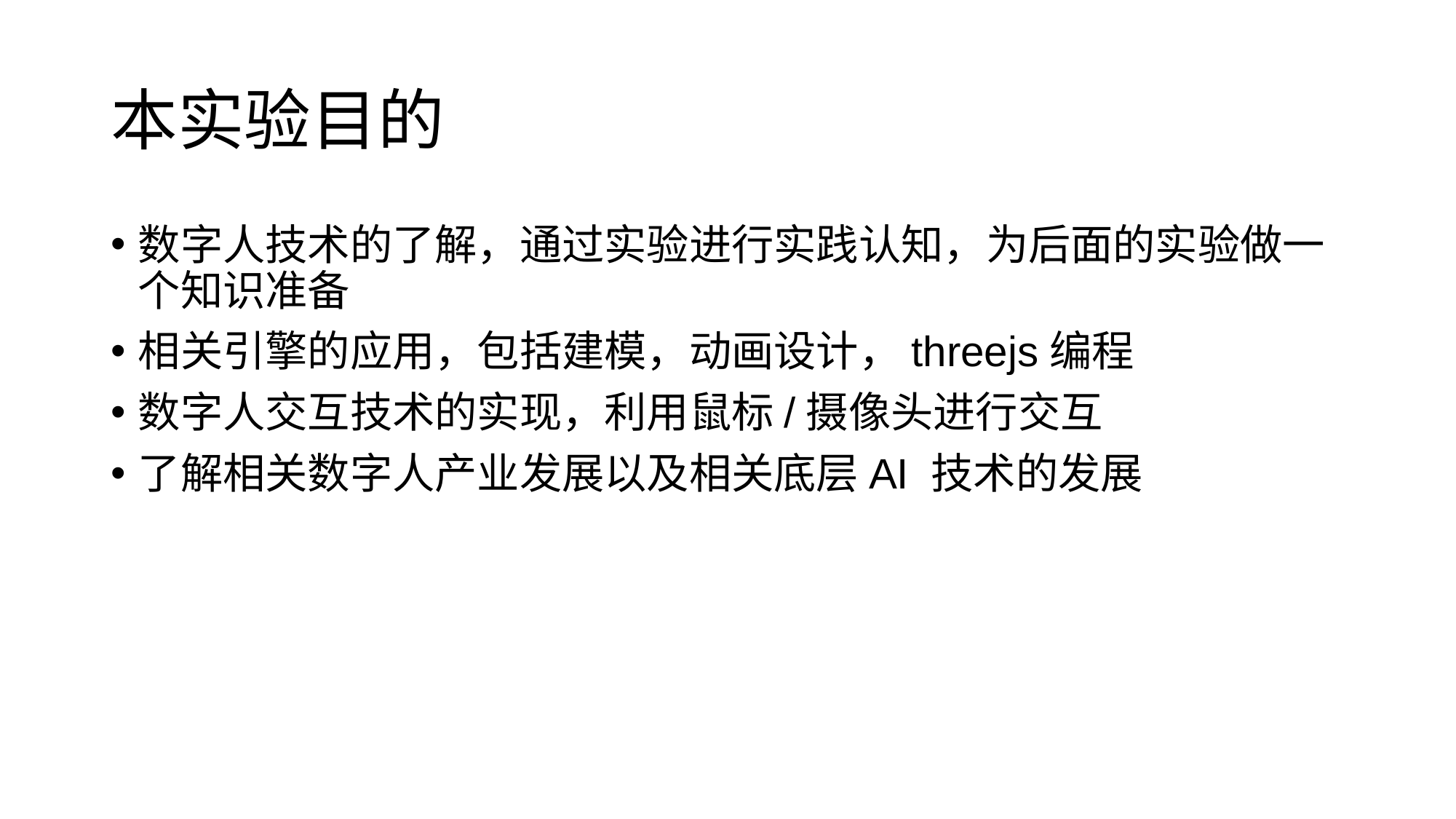

# 本实验目的
数字人技术的了解，通过实验进行实践认知，为后面的实验做一个知识准备
相关引擎的应用，包括建模，动画设计，threejs编程
数字人交互技术的实现，利用鼠标/摄像头进行交互
了解相关数字人产业发展以及相关底层AI 技术的发展